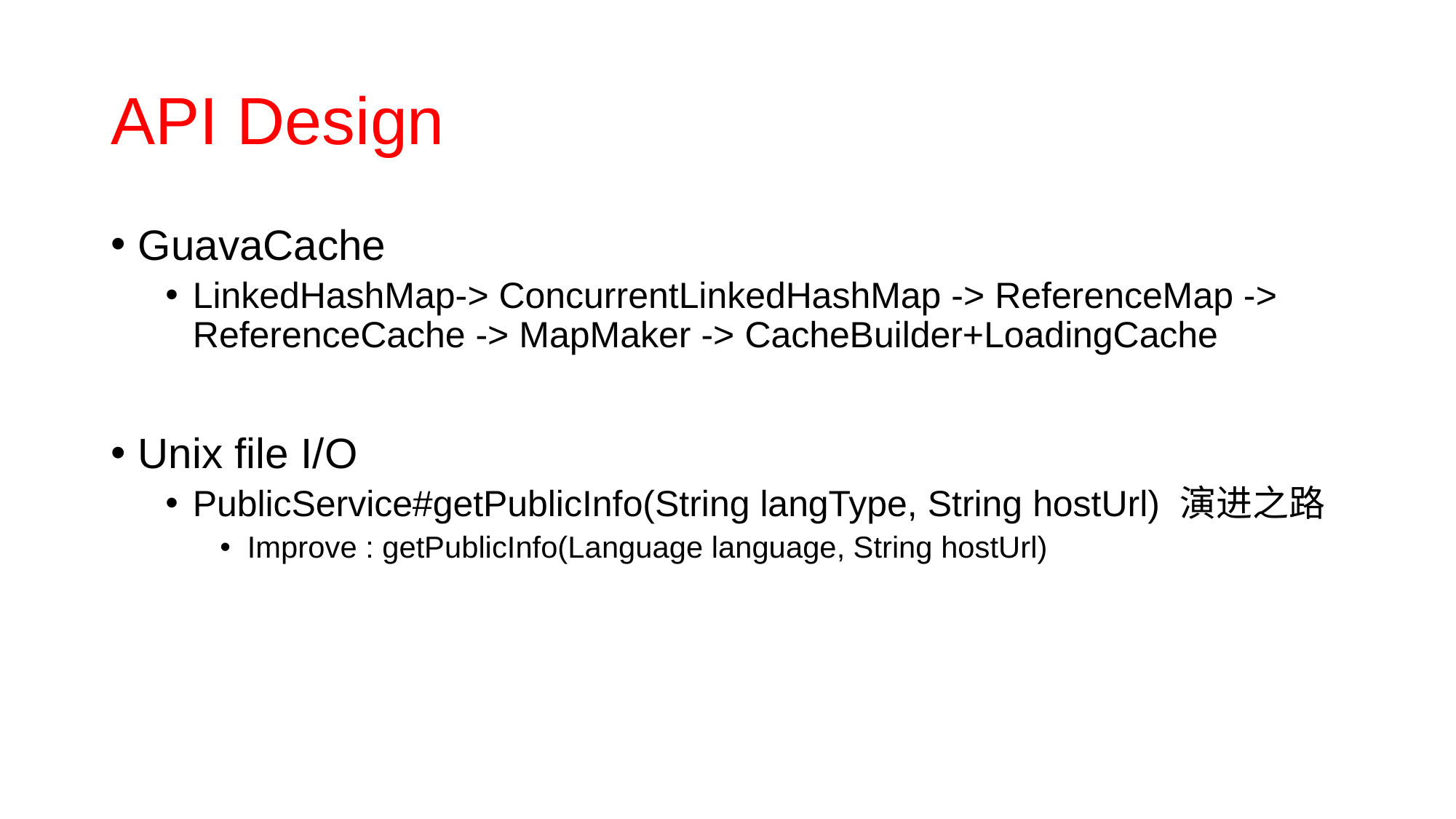

# API Design
GuavaCache
LinkedHashMap-> ConcurrentLinkedHashMap -> ReferenceMap -> ReferenceCache -> MapMaker -> CacheBuilder+LoadingCache

Unix file I/O
PublicService#getPublicInfo(String langType, String hostUrl) 演进之路
Improve : getPublicInfo(Language language, String hostUrl)